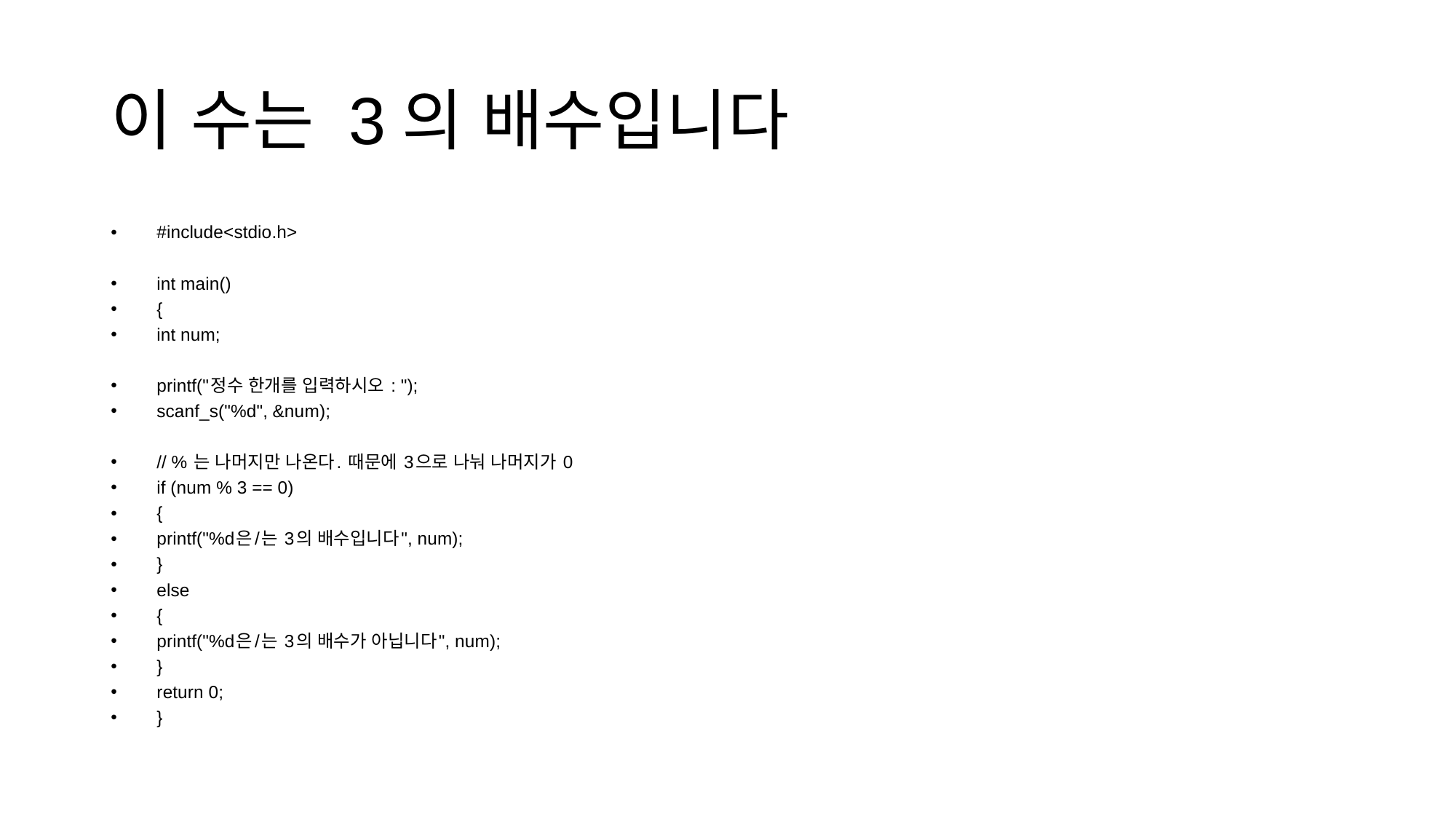

# 이 수는 3의 배수입니다
#include<stdio.h>

int main()
{
int num;

printf("정수 한개를 입력하시오 : ");
scanf_s("%d", &num);

// % 는 나머지만 나온다. 때문에 3으로 나눠 나머지가 0
if (num % 3 == 0)
{
printf("%d은/는 3의 배수입니다", num);
}
else
{
printf("%d은/는 3의 배수가 아닙니다", num);
}
return 0;
}